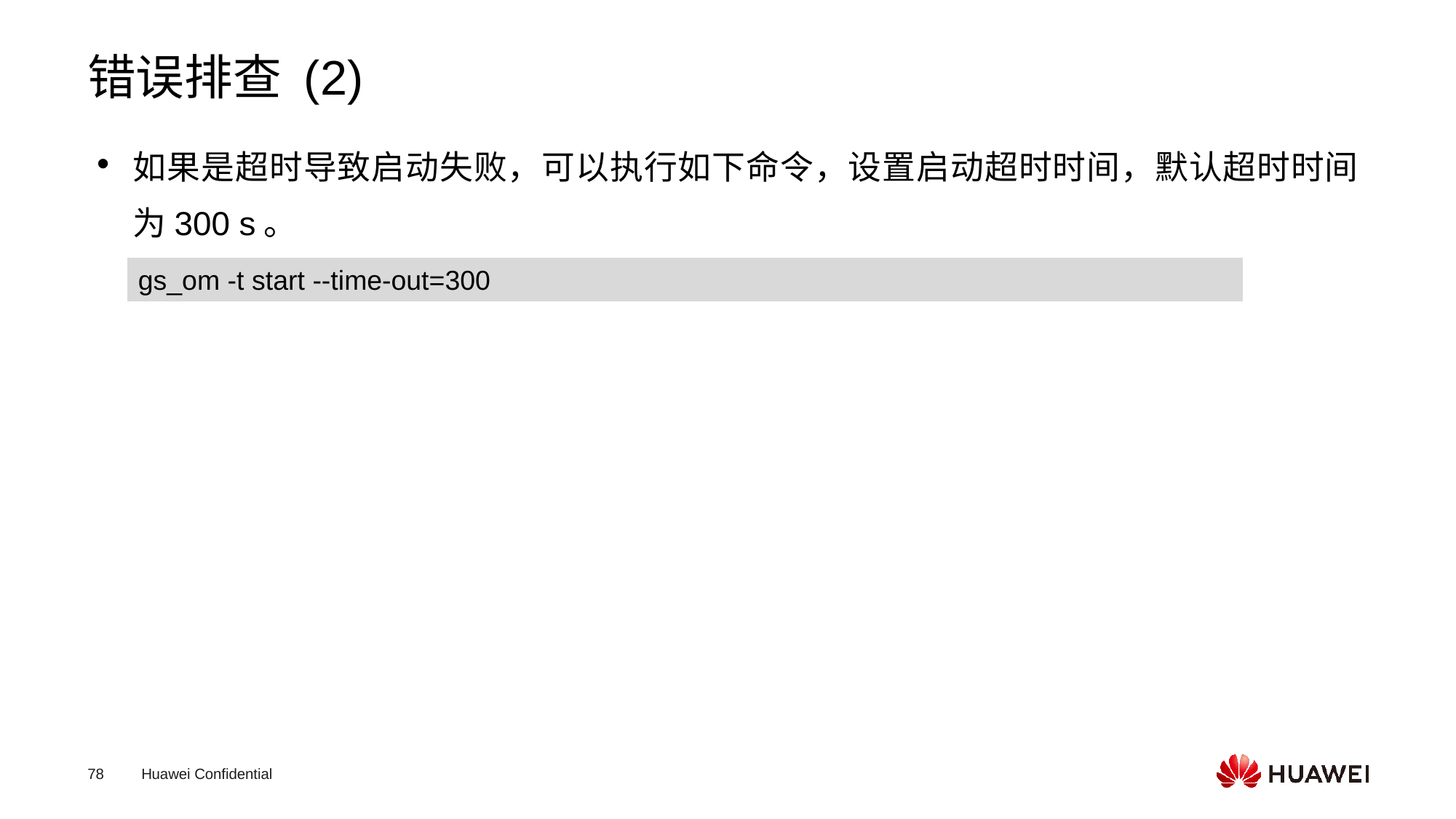

# 错误排查 (2)
如果是超时导致启动失败，可以执行如下命令，设置启动超时时间，默认超时时间为300 s。
gs_om -t start --time-out=300